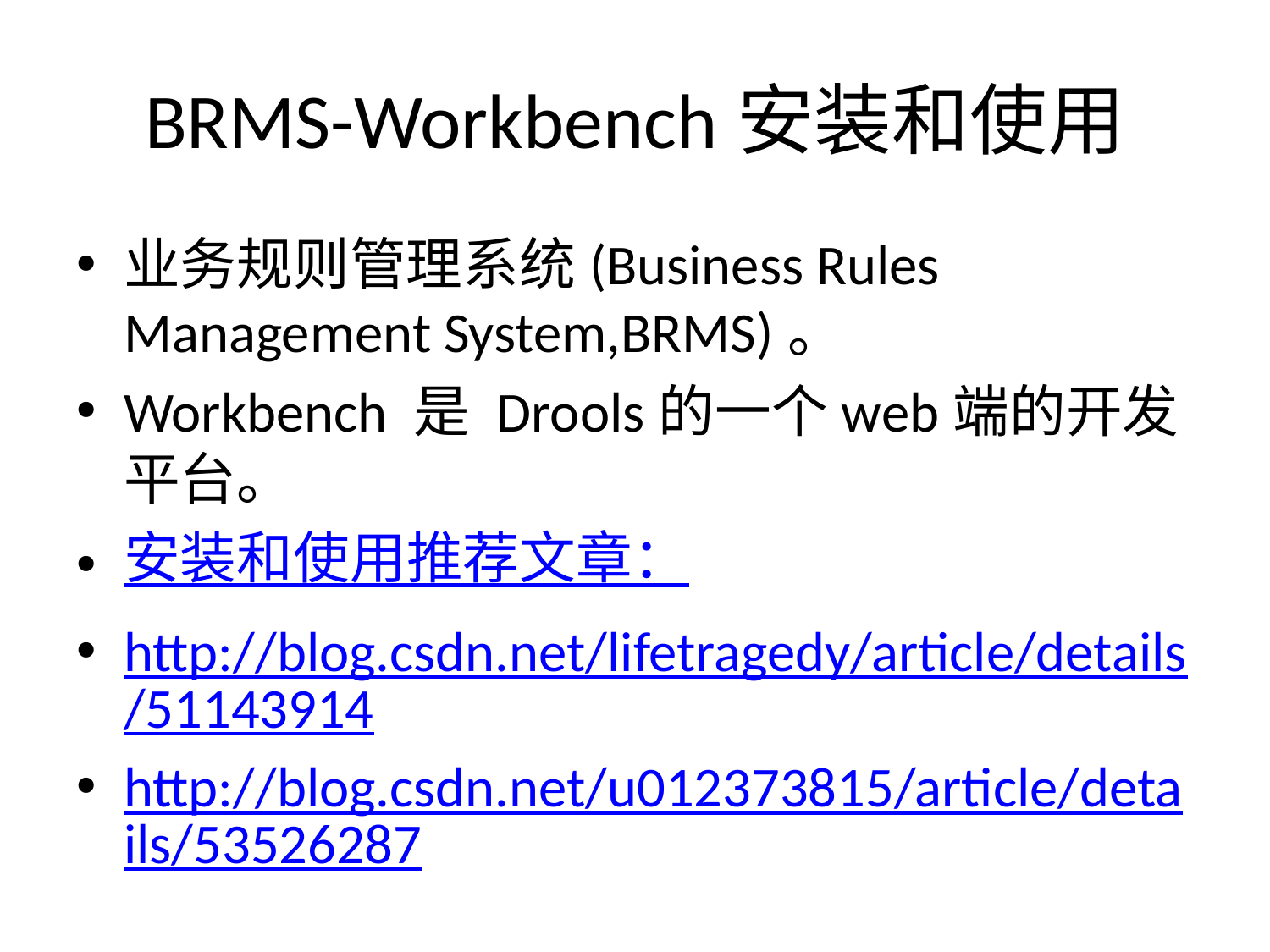

# BRMS-Workbench安装和使用
业务规则管理系统(Business Rules Management System,BRMS)。
Workbench 是 Drools的一个web端的开发平台。
安装和使用推荐文章：
http://blog.csdn.net/lifetragedy/article/details/51143914
http://blog.csdn.net/u012373815/article/details/53526287